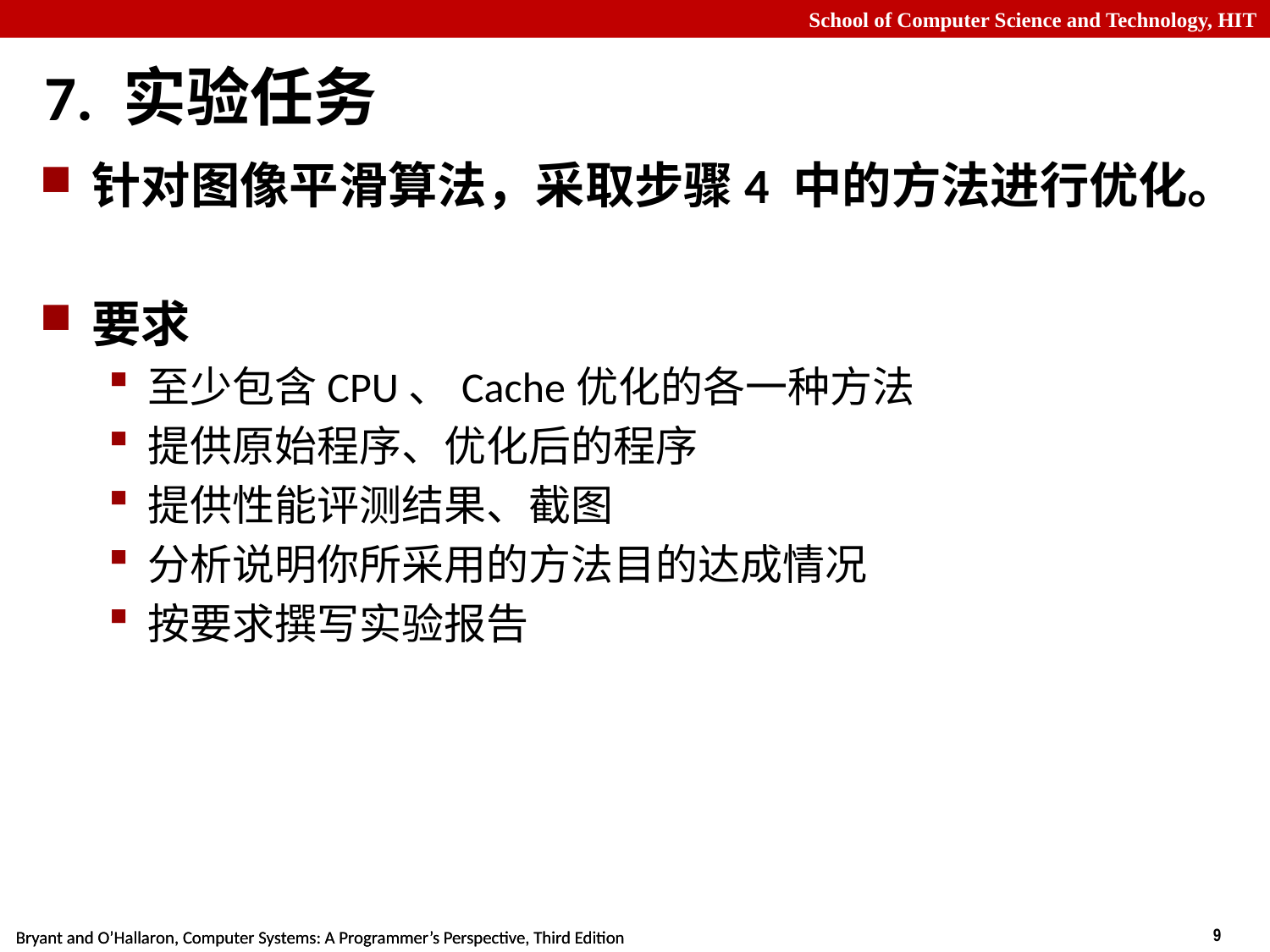

# 7. 实验任务
针对图像平滑算法，采取步骤4 中的方法进行优化。

要求
至少包含CPU、Cache优化的各一种方法
提供原始程序、优化后的程序
提供性能评测结果、截图
分析说明你所采用的方法目的达成情况
按要求撰写实验报告